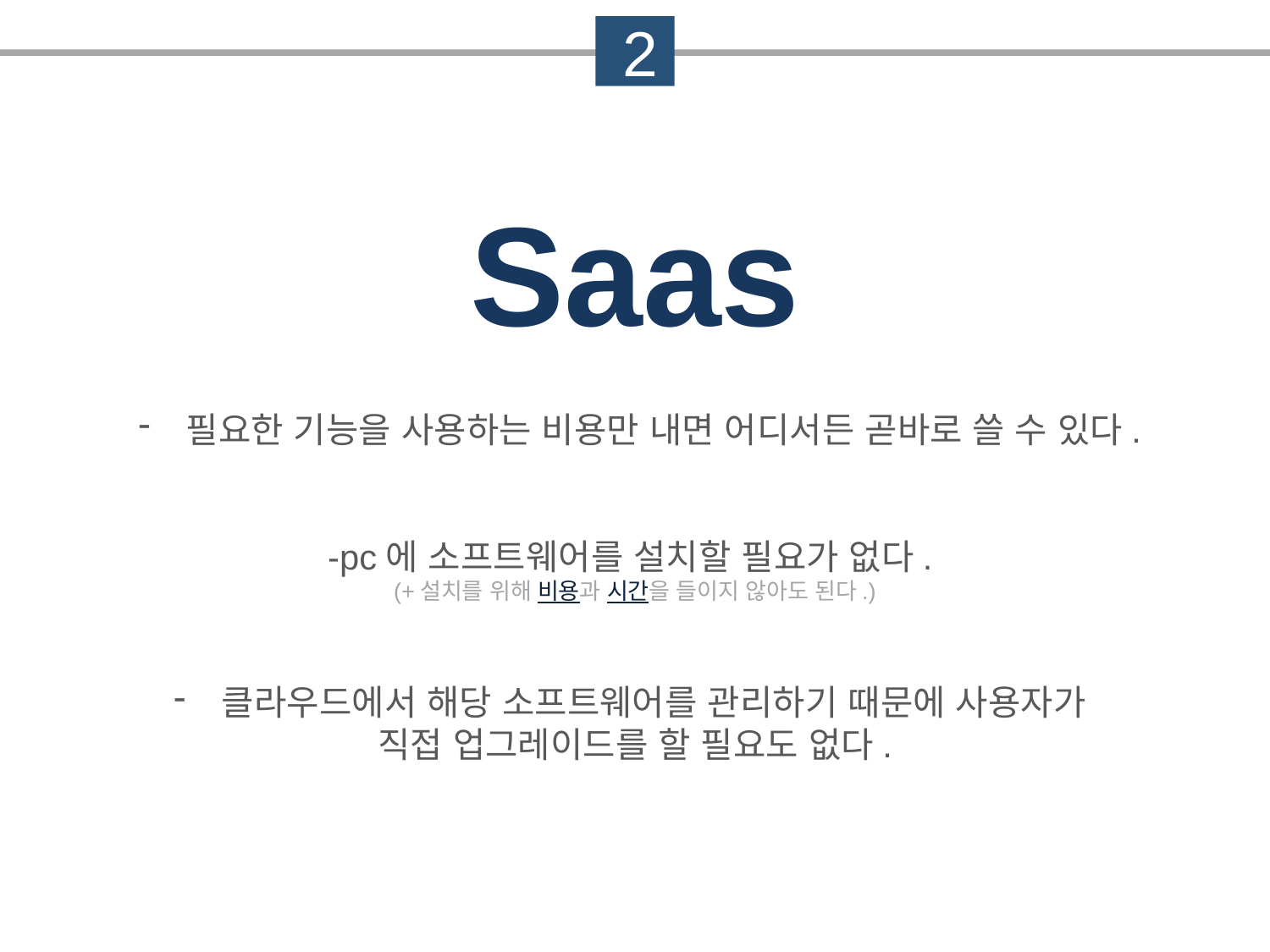

2

Saas

필요한 기능을 사용하는 비용만 내면 어디서든 곧바로 쓸 수 있다.

-pc에 소프트웨어를 설치할 필요가 없다.
(+설치를 위해 비용과 시간을 들이지 않아도 된다.)

클라우드에서 해당 소프트웨어를 관리하기 때문에 사용자가
직접 업그레이드를 할 필요도 없다.